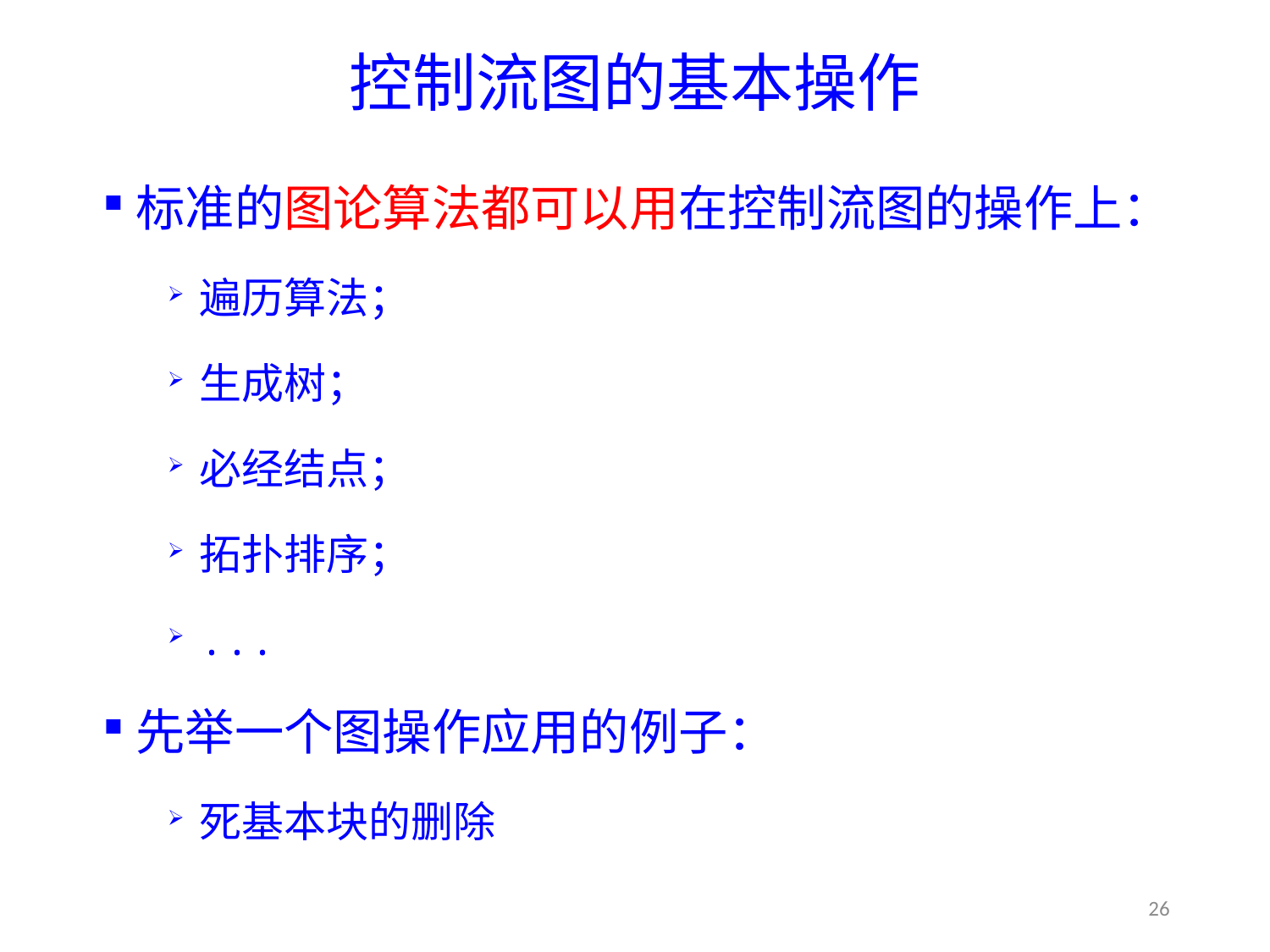

# 控制流图的基本操作
标准的图论算法都可以用在控制流图的操作上：
遍历算法；
生成树；
必经结点；
拓扑排序；
...
先举一个图操作应用的例子：
死基本块的删除
26